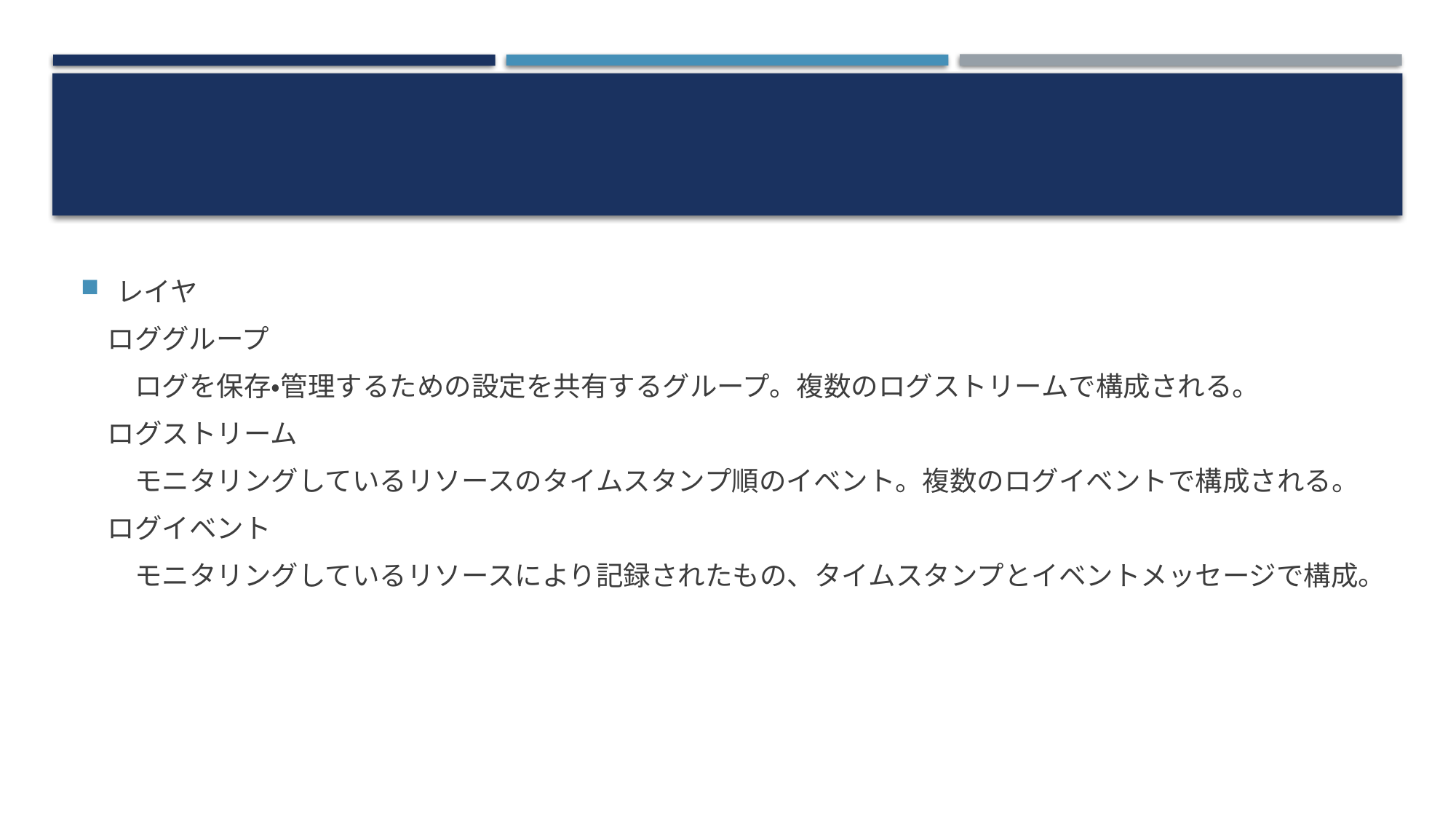

#
レイヤ
　ロググループ
　　ログを保存・管理するための設定を共有するグループ。複数のログストリームで構成される。
　ログストリーム
　　モニタリングしているリソースのタイムスタンプ順のイベント。複数のログイベントで構成される。
　ログイベント
　　モニタリングしているリソースにより記録されたもの、タイムスタンプとイベントメッセージで構成。